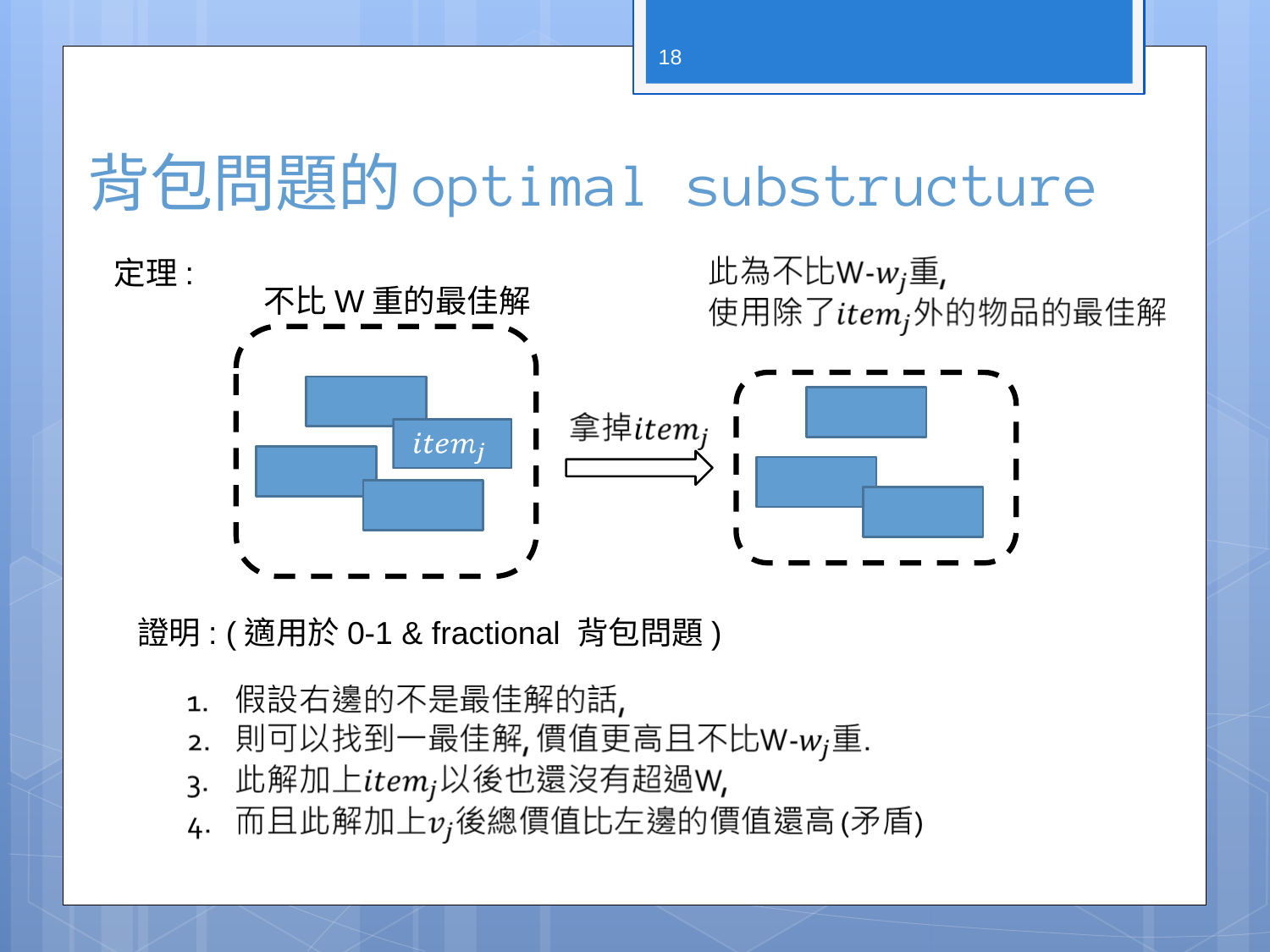

18
# 背包問題的optimal substructure

定理:
不比W重的最佳解

證明: (適用於0-1 & fractional 背包問題)